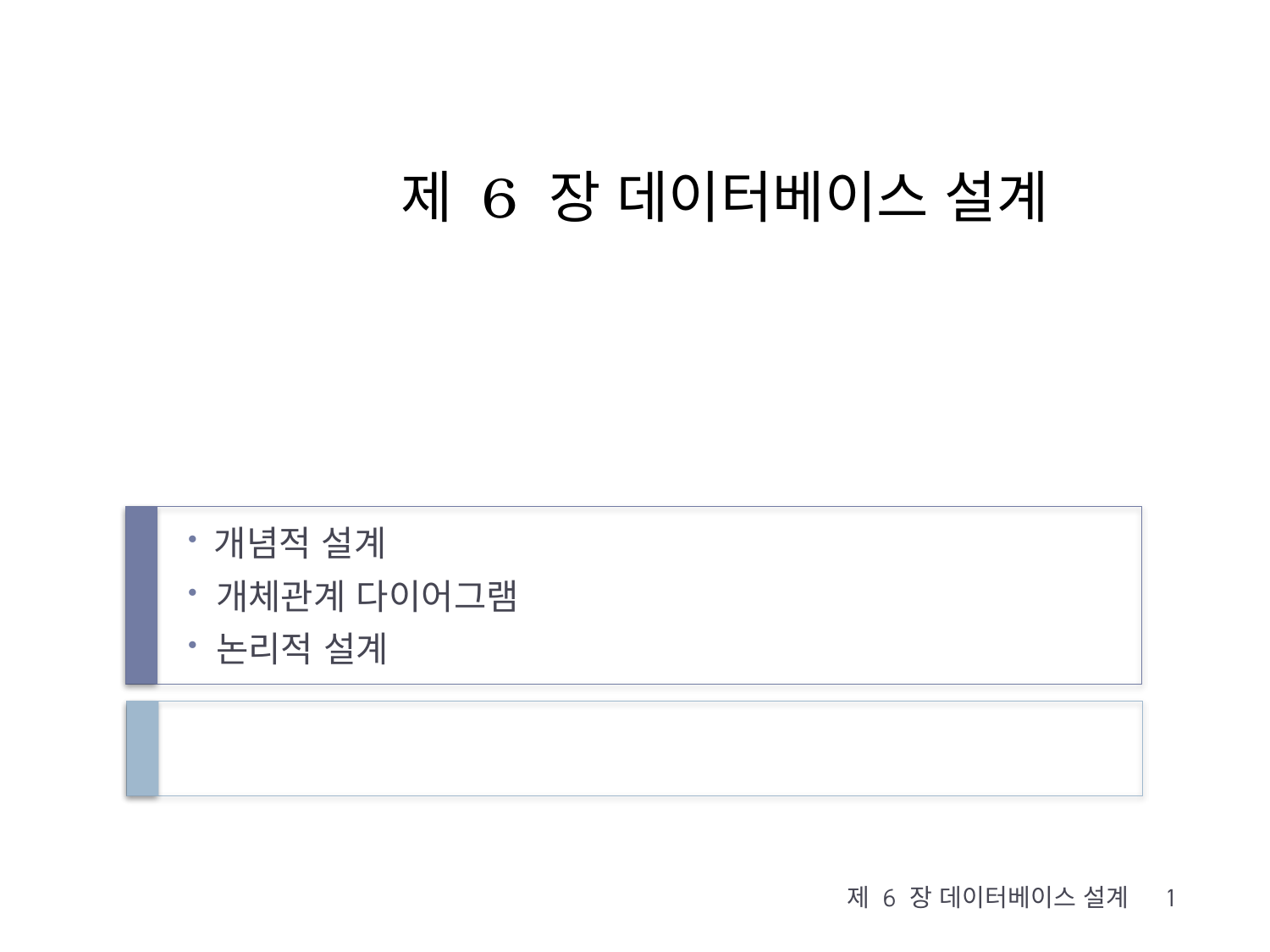

제 6 장 데이터베이스 설계
 개념적 설계
 개체관계 다이어그램
 논리적 설계
제 6 장 데이터베이스 설계
1